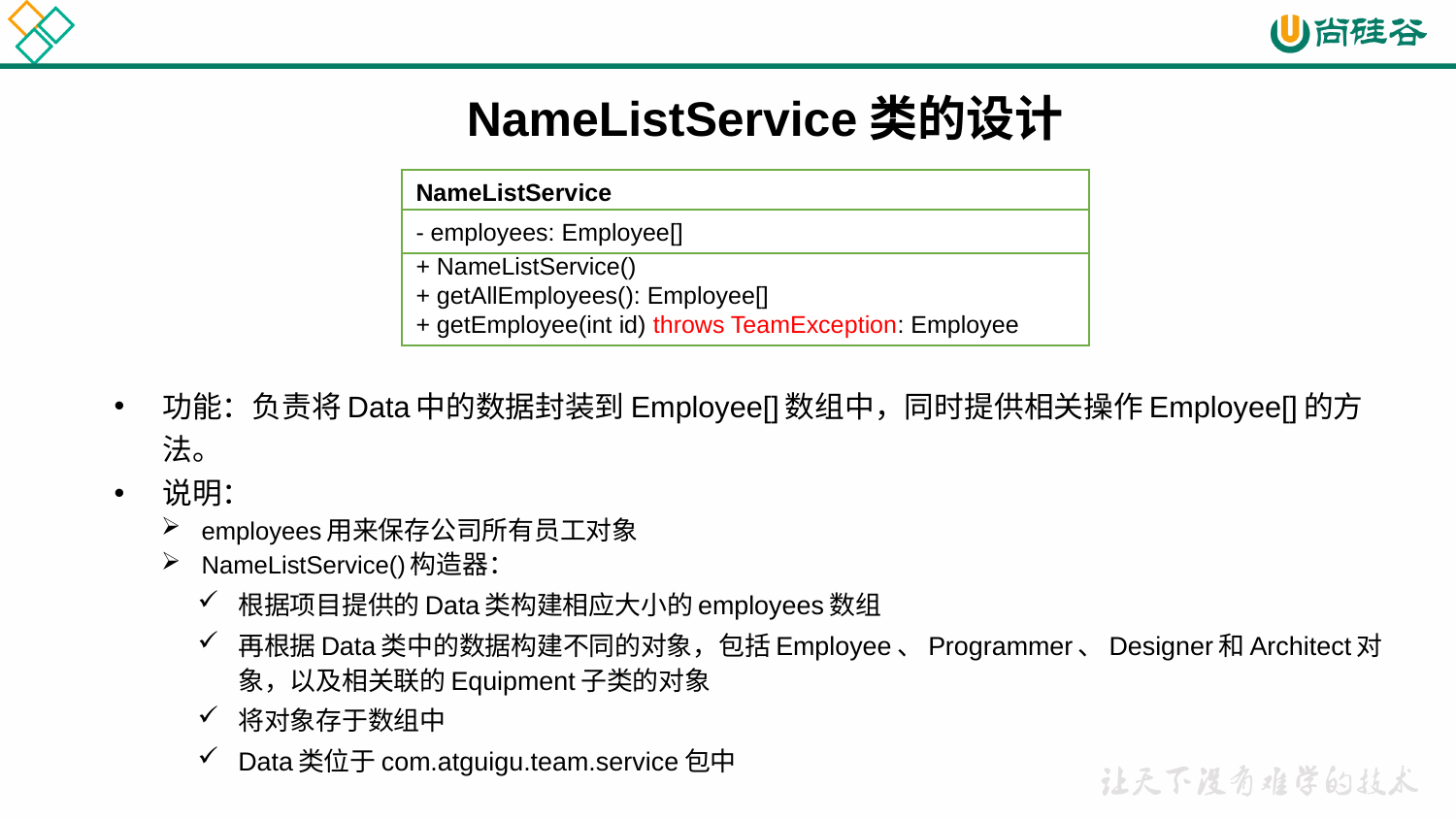

# NameListService类的设计
NameListService

功能：负责将Data中的数据封装到Employee[]数组中，同时提供相关操作Employee[]的方法。
说明：
employees用来保存公司所有员工对象
NameListService()构造器：
根据项目提供的Data类构建相应大小的employees数组
再根据Data类中的数据构建不同的对象，包括Employee、Programmer、Designer和Architect对象，以及相关联的Equipment子类的对象
将对象存于数组中
Data类位于com.atguigu.team.service包中
- employees: Employee[]
+ NameListService()
+ getAllEmployees(): Employee[]
+ getEmployee(int id) throws TeamException: Employee